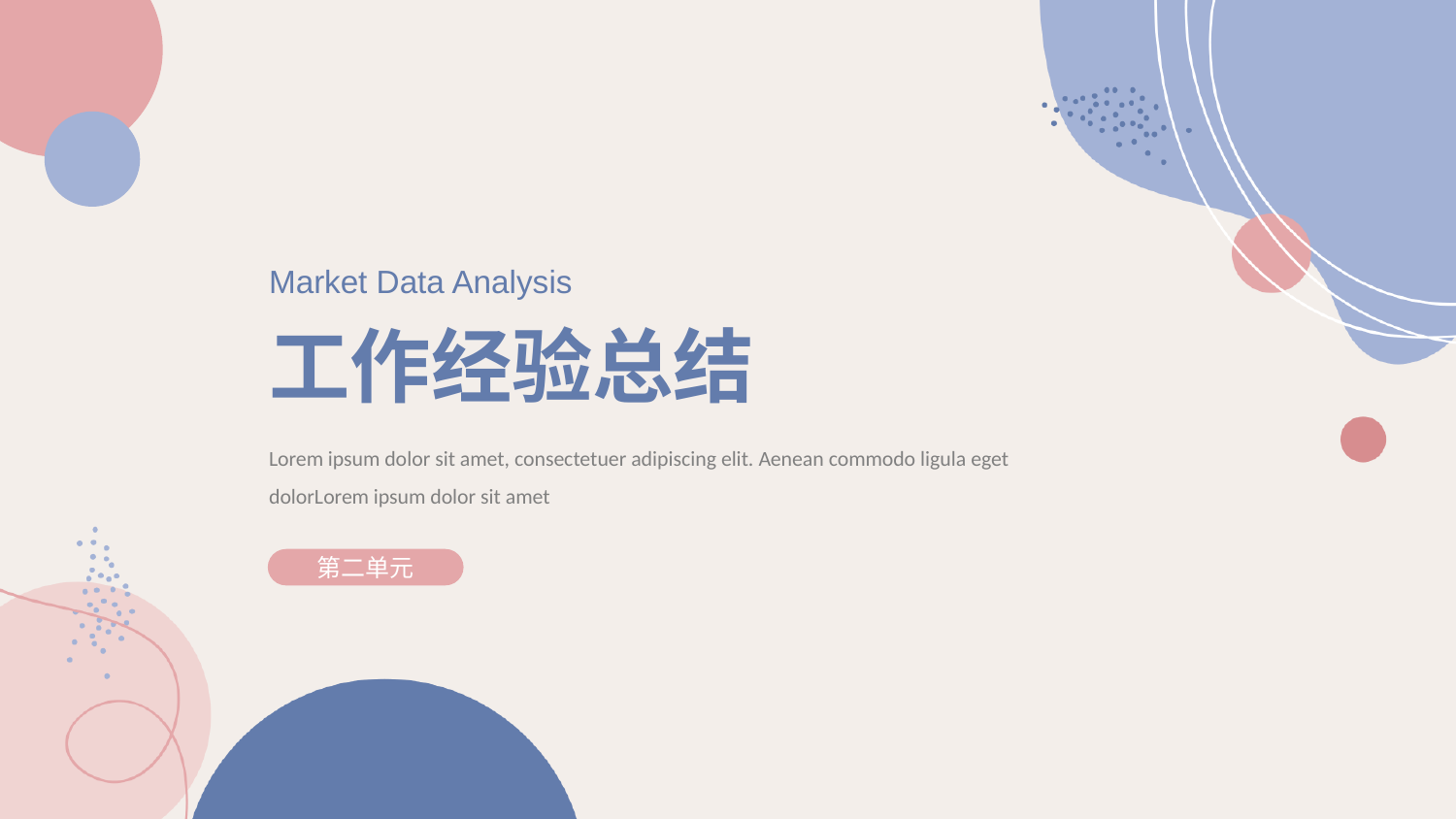

Market Data Analysis
工作经验总结
Lorem ipsum dolor sit amet, consectetuer adipiscing elit. Aenean commodo ligula eget dolorLorem ipsum dolor sit amet
第二单元